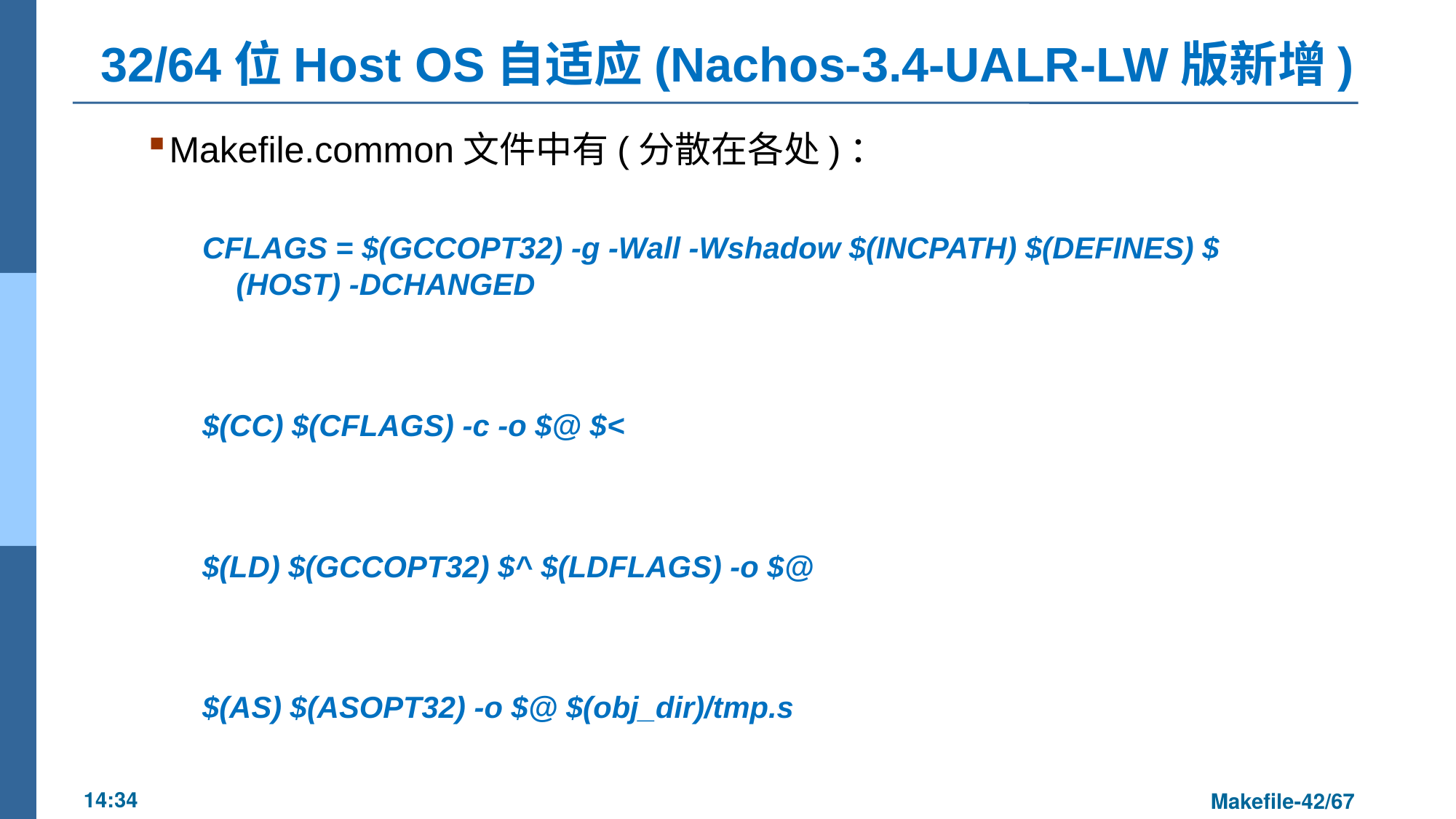

# 32/64位Host OS自适应(Nachos-3.4-UALR-LW版新增)
Makefile.common文件中有(分散在各处)：

CFLAGS = $(GCCOPT32) -g -Wall -Wshadow $(INCPATH) $(DEFINES) $(HOST) -DCHANGED

$(CC) $(CFLAGS) -c -o $@ $<

$(LD) $(GCCOPT32) $^ $(LDFLAGS) -o $@

$(AS) $(ASOPT32) -o $@ $(obj_dir)/tmp.s